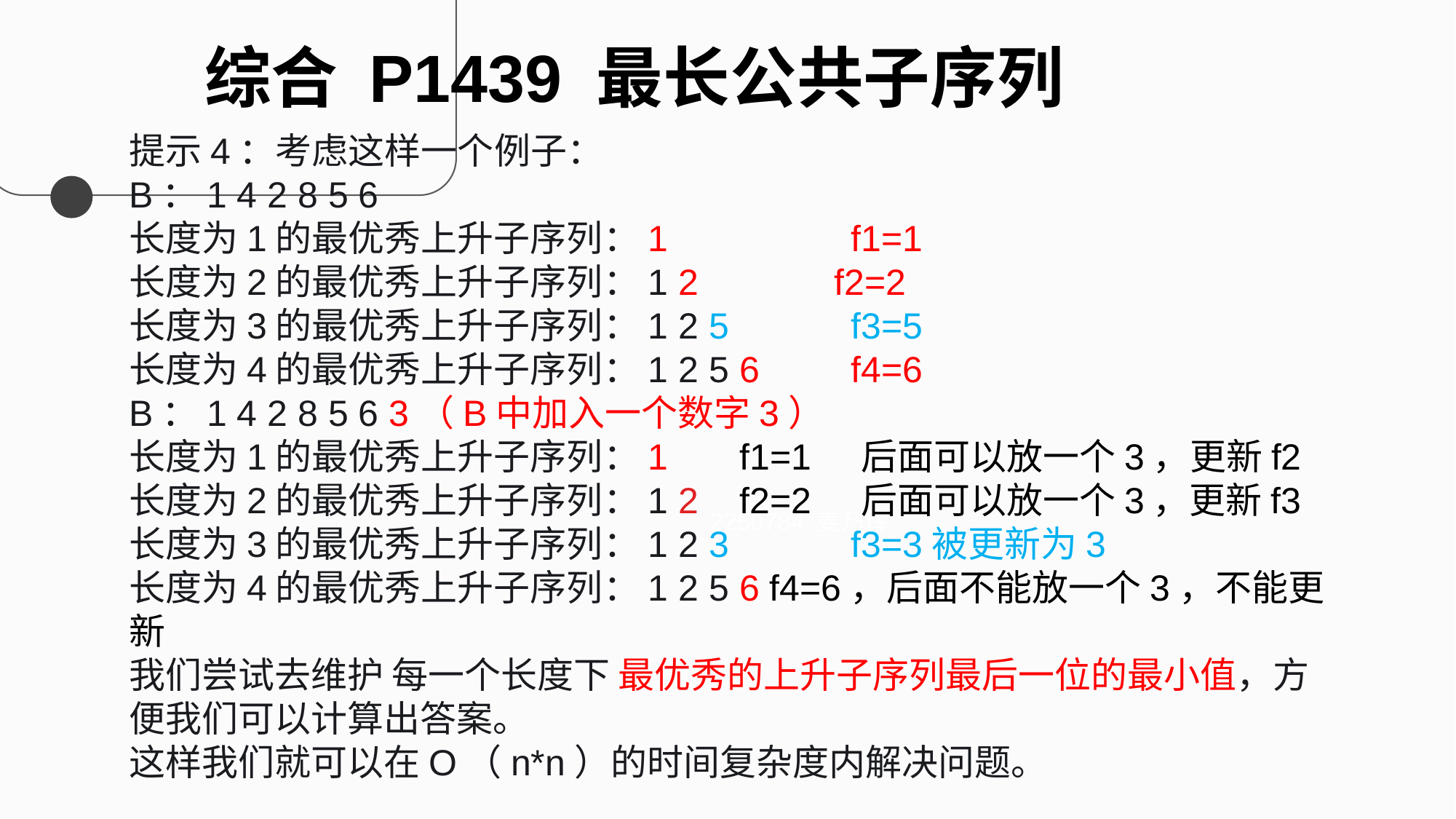

综合 P1439 最长公共子序列
提示4：考虑这样一个例子：
B：1 4 2 8 5 6
长度为1的最优秀上升子序列：1                  f1=1
长度为2的最优秀上升子序列：1 2	     f2=2
长度为3的最优秀上升子序列：1 2 5            f3=5
长度为4的最优秀上升子序列：1 2 5 6         f4=6
B：1 4 2 8 5 6 3（B中加入一个数字3）
长度为1的最优秀上升子序列：1       f1=1    后面可以放一个3，更新f2
长度为2的最优秀上升子序列：1 2    f2=2    后面可以放一个3，更新f3
长度为3的最优秀上升子序列：1 2 3            f3=3被更新为3
长度为4的最优秀上升子序列：1 2 5 6 f4=6，后面不能放一个3，不能更新
我们尝试去维护 每一个长度下 最优秀的上升子序列最后一位的最小值，方便我们可以计算出答案。
这样我们就可以在O（n*n）的时间复杂度内解决问题。

2250784 姜乃珲